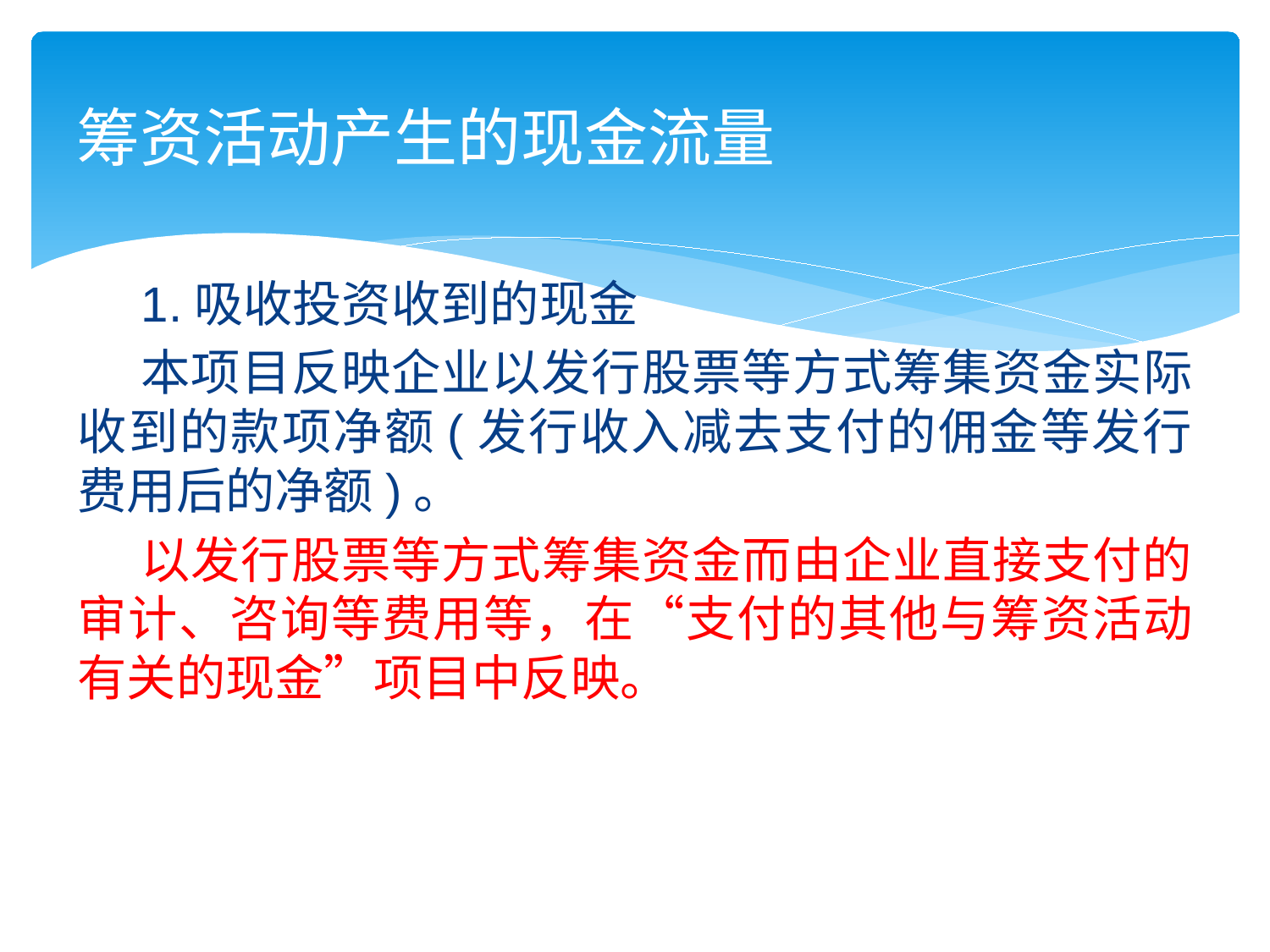

# 筹资活动产生的现金流量
1.吸收投资收到的现金
本项目反映企业以发行股票等方式筹集资金实际收到的款项净额(发行收入减去支付的佣金等发行费用后的净额)。
以发行股票等方式筹集资金而由企业直接支付的审计、咨询等费用等，在“支付的其他与筹资活动有关的现金”项目中反映。